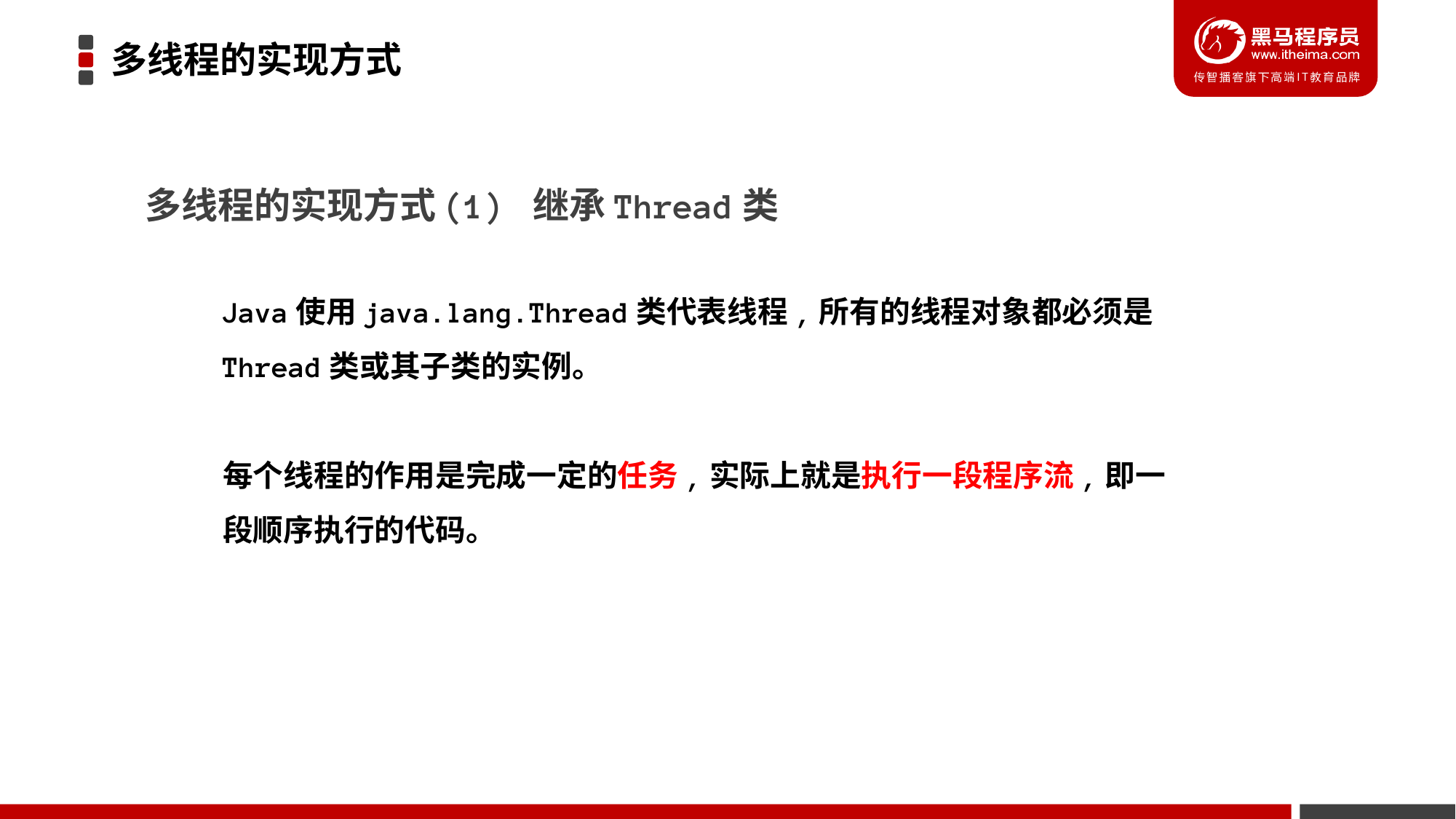

多线程的实现方式
多线程的实现方式(1) 继承Thread类
Java使用java.lang.Thread类代表线程,所有的线程对象都必须是Thread类或其子类的实例。

每个线程的作用是完成一定的任务,实际上就是执行一段程序流,即一段顺序执行的代码。